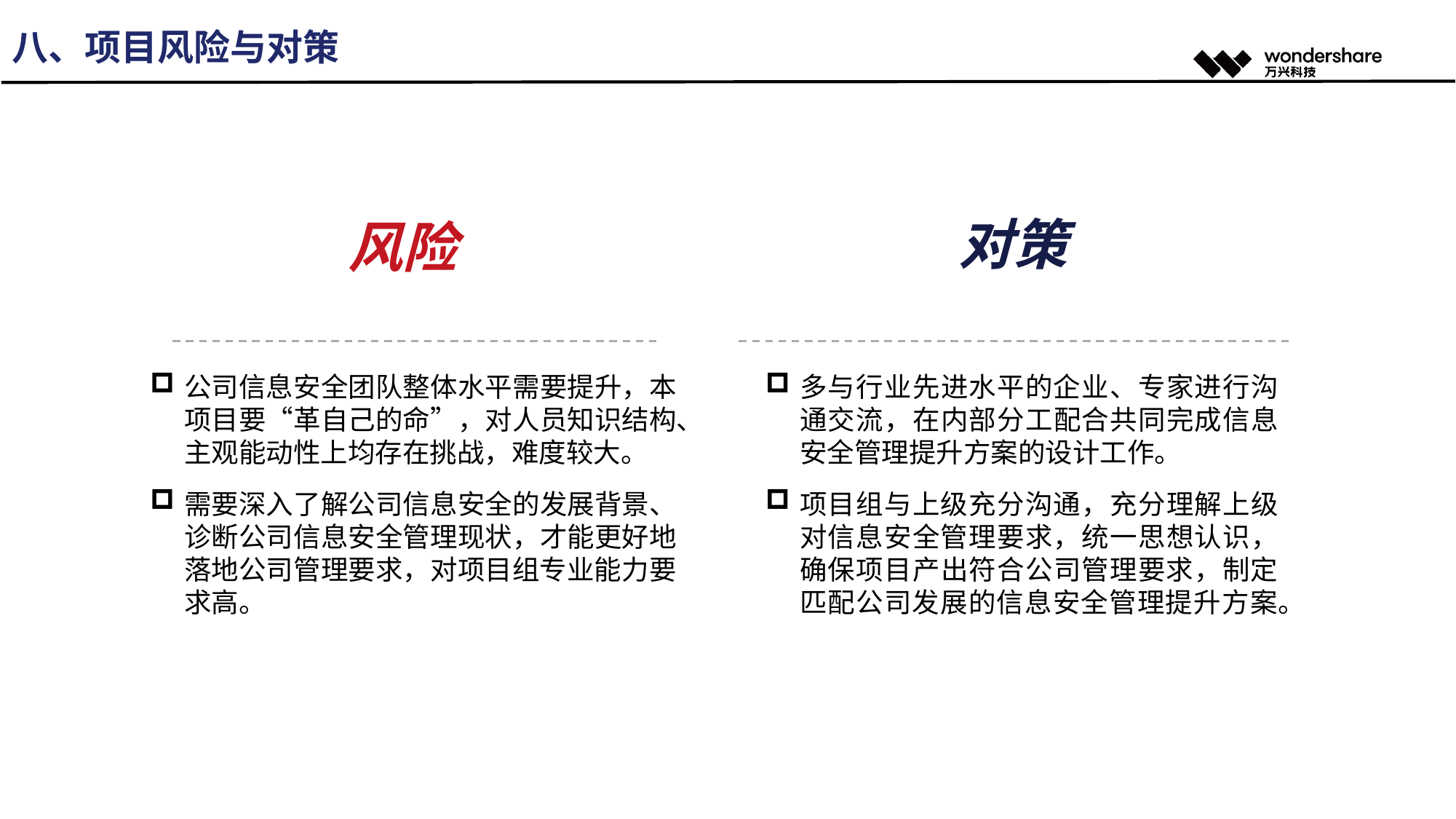

八、项目风险与对策
对策
风险

公司信息安全团队整体水平需要提升，本项目要“革自己的命”，对人员知识结构、主观能动性上均存在挑战，难度较大。
需要深入了解公司信息安全的发展背景、诊断公司信息安全管理现状，才能更好地落地公司管理要求，对项目组专业能力要求高。
多与行业先进水平的企业、专家进行沟通交流，在内部分工配合共同完成信息安全管理提升方案的设计工作。
项目组与上级充分沟通，充分理解上级对信息安全管理要求，统一思想认识，确保项目产出符合公司管理要求，制定匹配公司发展的信息安全管理提升方案。